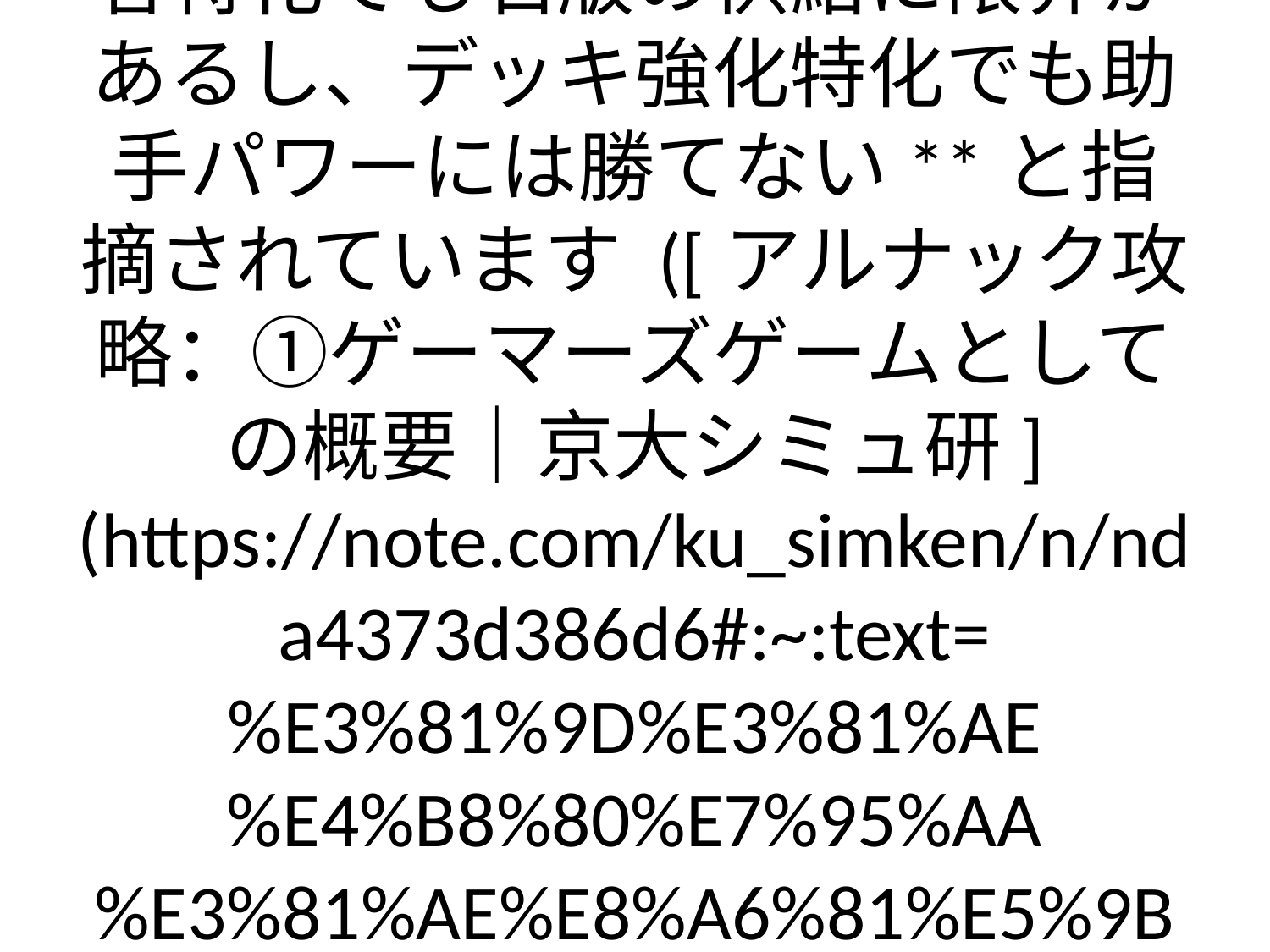

# - **研究トラック軽視:** 研究を疎かにする戦略、例えば**「守護者狩りに全振り」**や**「デッキ構築に専念」**といったプレイは魅力的に見えますが、最終的に研究先行プレイヤーに及ばないことが多いです ([アルナック攻略：①ゲーマーズゲームとしての概要｜京大シミュ研](https://note.com/ku_simken/n/nda4373d386d6#:~:text=%E3%81%9D%E3%81%AE%E4%B8%80%E7%95%AA%E3%81%AE%E8%A6%81%E5%9B%A0%E3%81%AF%E3%80%81%E8%A6%81%E7%B4%A0%E3%81%8C%E5%A4%9A%E3%81%84%E3%82%8F%E3%82%8A%E3%81%AB%E6%88%A6%E7%95%A5%E3%81%8C%E5%B0%91%E3%81%AA%E3%81%84%E3%81%93%E3%81%A8%E3%81%AB%E3%81%82%E3%82%8A%E3%81%BE%E3%81%99%E3%80%82%E3%81%B6%E3%81%A3%E3%81%A1%E3%82%83%E3%81%91%E3%80%81%E3%81%93%E3%81%AE%E3%82%B2%E3%83%BC%E3%83%A0%E3%81%AE%E6%88%A6%E7%95%A5%E3%81%AF%E4%B8%80%E3%81%A4%E3%81%A7%E3%81%99%E3%80%82%E7%A0%94%E7%A9%B6%E3%83%88%E3%83%A9%E3%83%83%E3%82%AF%E3%81%A7%E7%9B%B8%E6%89%8B%E3%82%88%E3%82%8A%E5%85%88%E8%A1%8C%E3%81%99%E3%82%8B%E3%80%82%E3%81%9D%E3%82%8C%E3%81%A0%E3%81%91%E3%81%A7%E3%81%99%E3%80%82))。研究トラックを上げないと助手の有無で差が開き、ボーナスも逃し、点数自体も30点近く失う計算になります。実際**守護者特化でも石版の供給に限界があるし、デッキ強化特化でも助手パワーには勝てない**と指摘されています ([アルナック攻略：①ゲーマーズゲームとしての概要｜京大シミュ研](https://note.com/ku_simken/n/nda4373d386d6#:~:text=%E3%81%9D%E3%81%AE%E4%B8%80%E7%95%AA%E3%81%AE%E8%A6%81%E5%9B%A0%E3%81%AF%E3%80%81%E8%A6%81%E7%B4%A0%E3%81%8C%E5%A4%9A%E3%81%84%E3%82%8F%E3%82%8A%E3%81%AB%E6%88%A6%E7%95%A5%E3%81%8C%E5%B0%91%E3%81%AA%E3%81%84%E3%81%93%E3%81%A8%E3%81%AB%E3%81%82%E3%82%8A%E3%81%BE%E3%81%99%E3%80%82%E3%81%B6%E3%81%A3%E3%81%A1%E3%82%83%E3%81%91%E3%80%81%E3%81%93%E3%81%AE%E3%82%B2%E3%83%BC%E3%83%A0%E3%81%AE%E6%88%A6%E7%95%A5%E3%81%AF%E4%B8%80%E3%81%A4%E3%81%A7%E3%81%99%E3%80%82%E7%A0%94%E7%A9%B6%E3%83%88%E3%83%A9%E3%83%83%E3%82%AF%E3%81%A7%E7%9B%B8%E6%89%8B%E3%82%88%E3%82%8A%E5%85%88%E8%A1%8C%E3%81%99%E3%82%8B%E3%80%82%E3%81%9D%E3%82%8C%E3%81%A0%E3%81%91%E3%81%A7%E3%81%99%E3%80%82)) ([アルナック攻略：①ゲーマーズゲームとしての概要｜京大シミュ研](https://note.com/ku_simken/n/nda4373d386d6#:~:text=Image%3A%20%E7%94%BB%E5%83%8F2))。その上で先行ボーナスまで取られては太刀打ちできません。何か特別な理由がない限り、**研究トラック軽視は避け**、基本方針として常に研究を睨んでください。